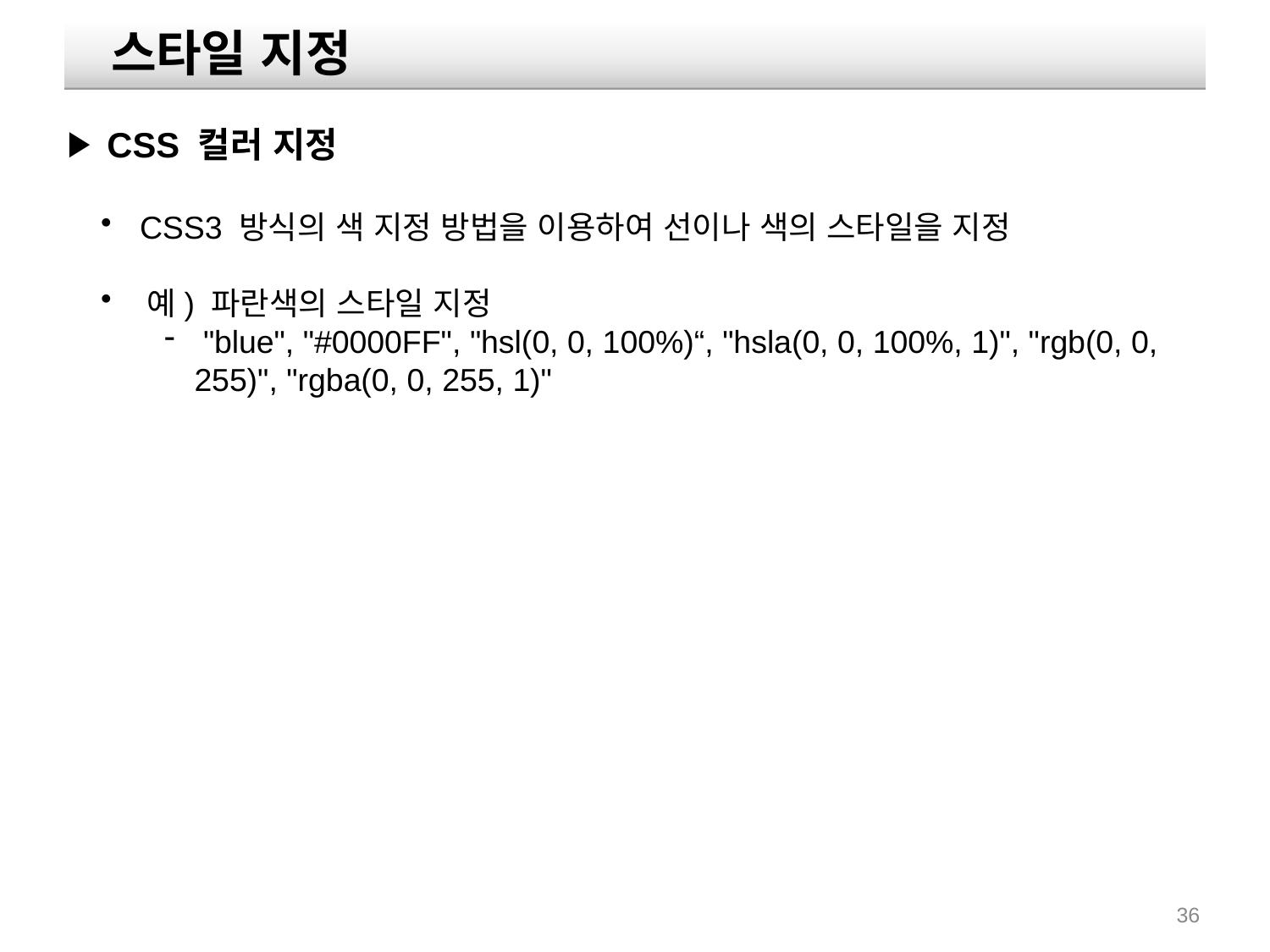

스타일 지정
 CSS 컬러 지정

 CSS3 방식의 색 지정 방법을 이용하여 선이나 색의 스타일을 지정

 예) 파란색의 스타일 지정
 "blue", "#0000FF", "hsl(0, 0, 100%)“, "hsla(0, 0, 100%, 1)", "rgb(0, 0, 255)", "rgba(0, 0, 255, 1)"
36